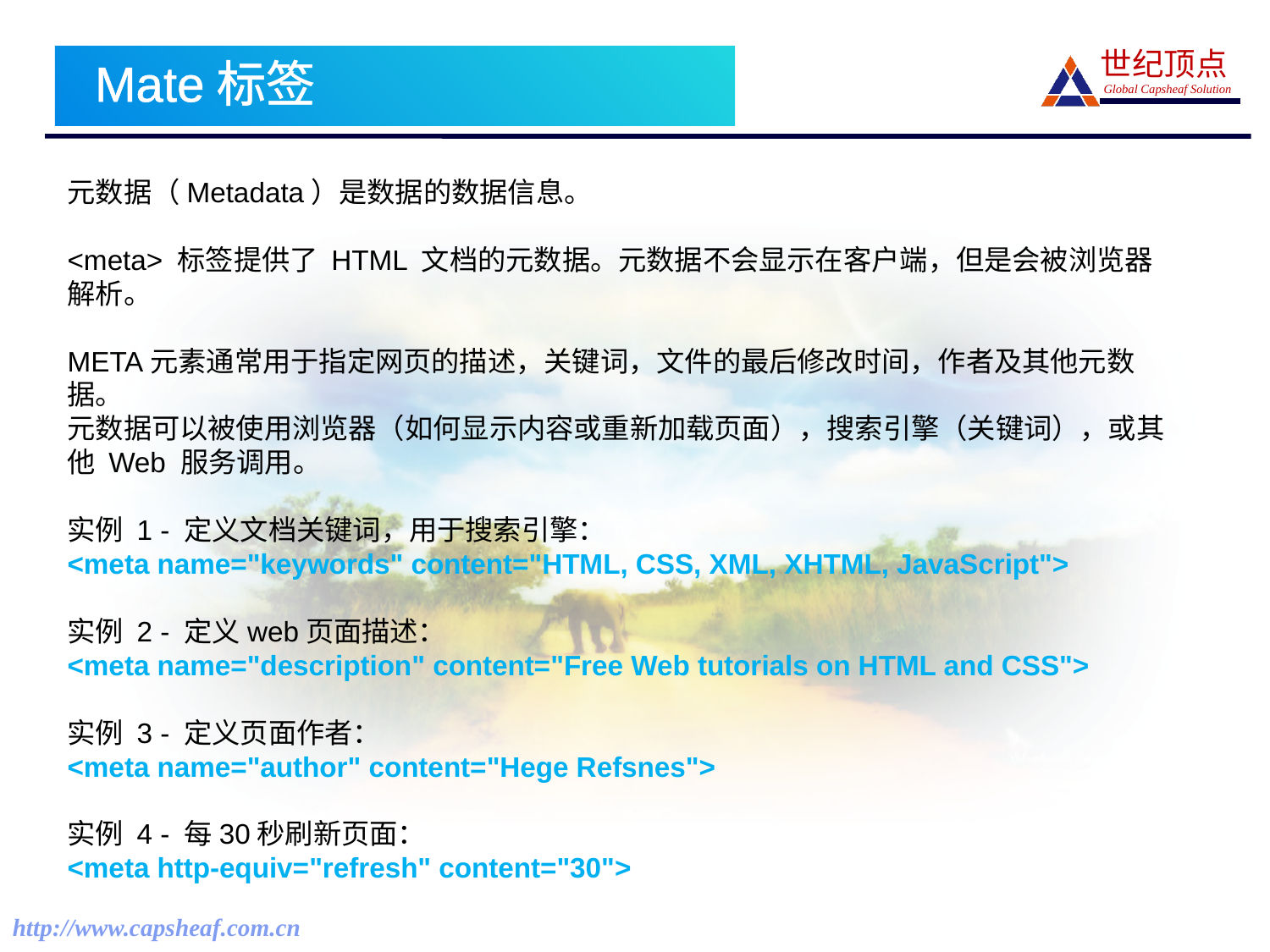

Mate标签
元数据（Metadata）是数据的数据信息。

<meta> 标签提供了 HTML 文档的元数据。元数据不会显示在客户端，但是会被浏览器解析。

META元素通常用于指定网页的描述，关键词，文件的最后修改时间，作者及其他元数据。
元数据可以被使用浏览器（如何显示内容或重新加载页面），搜索引擎（关键词），或其他 Web 服务调用。

实例 1 - 定义文档关键词，用于搜索引擎：
<meta name="keywords" content="HTML, CSS, XML, XHTML, JavaScript">

实例 2 - 定义web页面描述：
<meta name="description" content="Free Web tutorials on HTML and CSS">

实例 3 - 定义页面作者：
<meta name="author" content="Hege Refsnes">

实例 4 - 每30秒刷新页面：
<meta http-equiv="refresh" content="30">